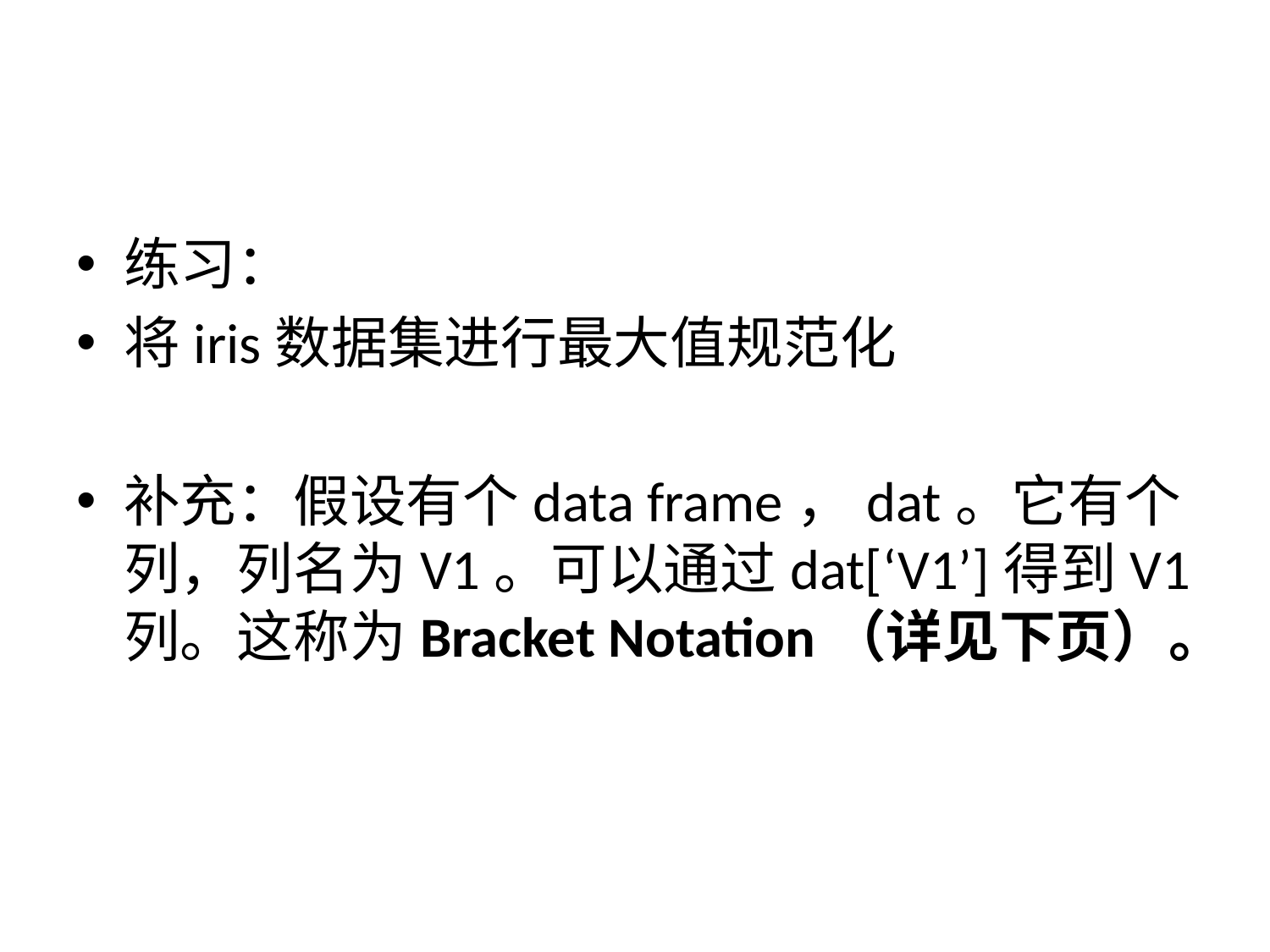

#
练习：
将iris数据集进行最大值规范化

补充：假设有个data frame，dat。它有个列，列名为V1。可以通过dat[‘V1’]得到V1列。这称为Bracket Notation（详见下页）。